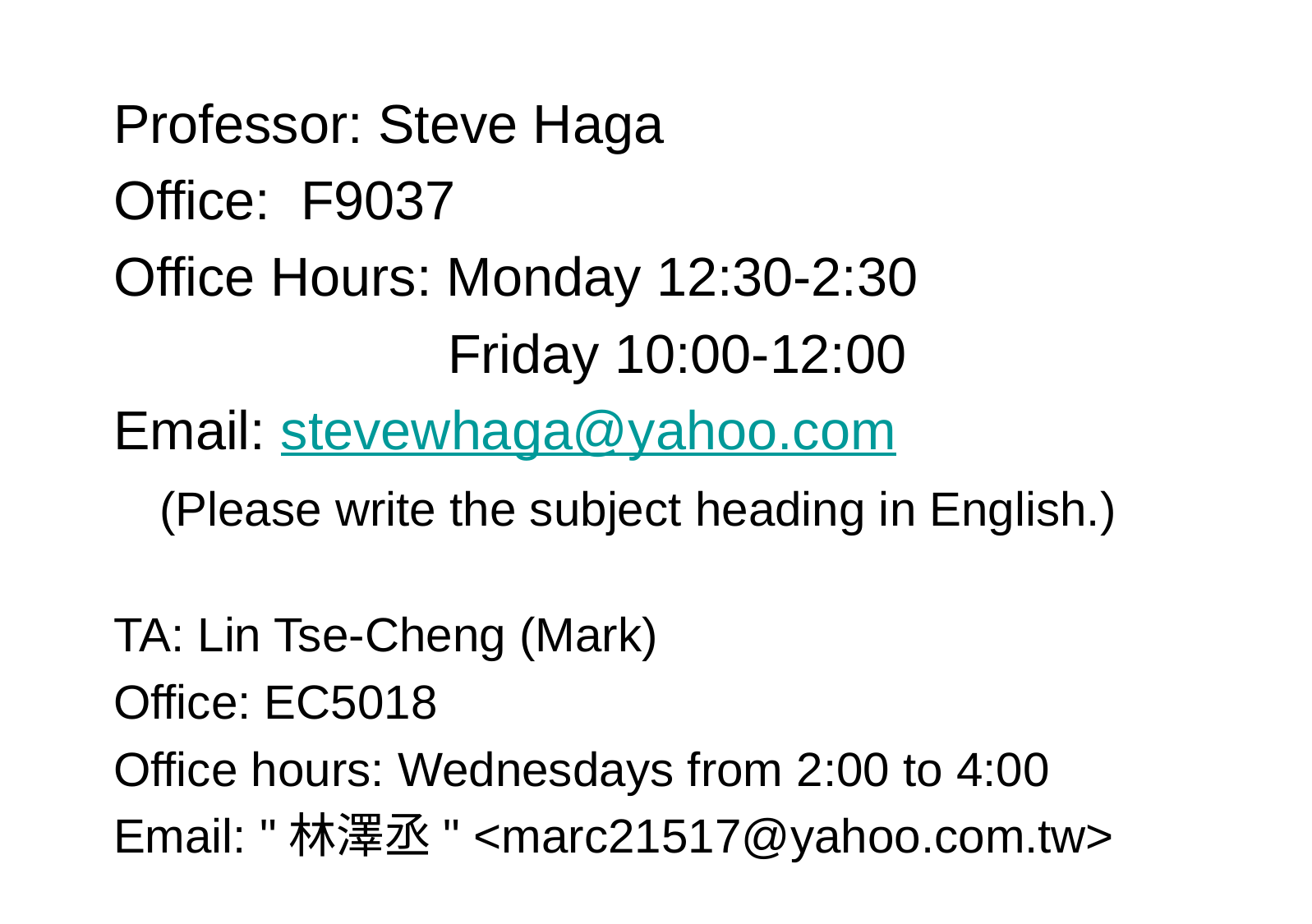

Professor: Steve Haga
Office:  F9037
Office Hours: Monday 12:30-2:30
                      Friday 10:00-12:00
Email: stevewhaga@yahoo.com
	(Please write the subject heading in English.)

TA: Lin Tse-Cheng (Mark)
Office: EC5018
Office hours: Wednesdays from 2:00 to 4:00
Email: "林澤丞" <marc21517@yahoo.com.tw>